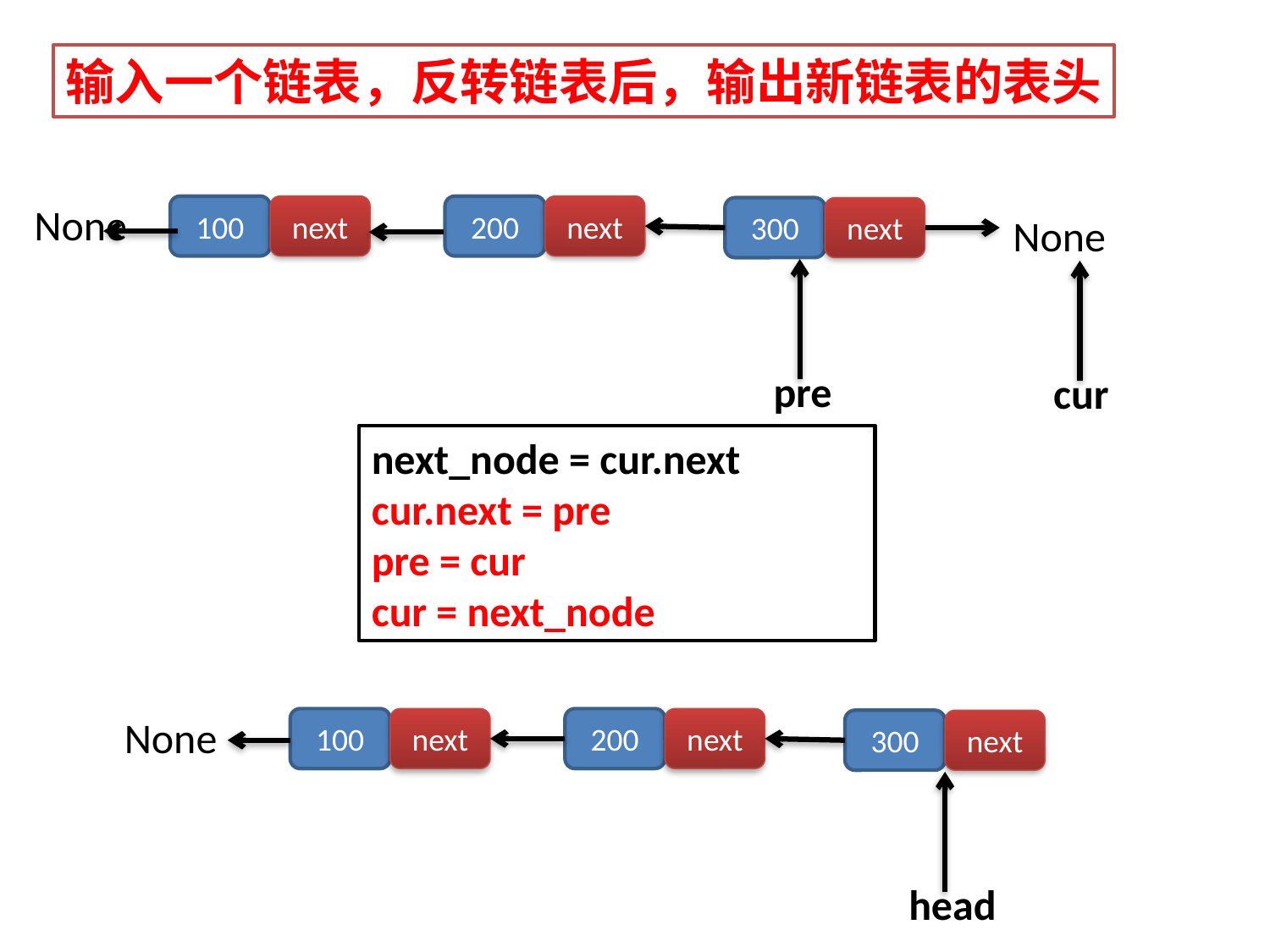

输入一个链表，反转链表后，输出新链表的表头
None
100
next
200
next
300
next
None
pre
cur
next_node = cur.next
cur.next = pre
pre = cur
cur = next_node
None
100
next
200
next
300
next
head